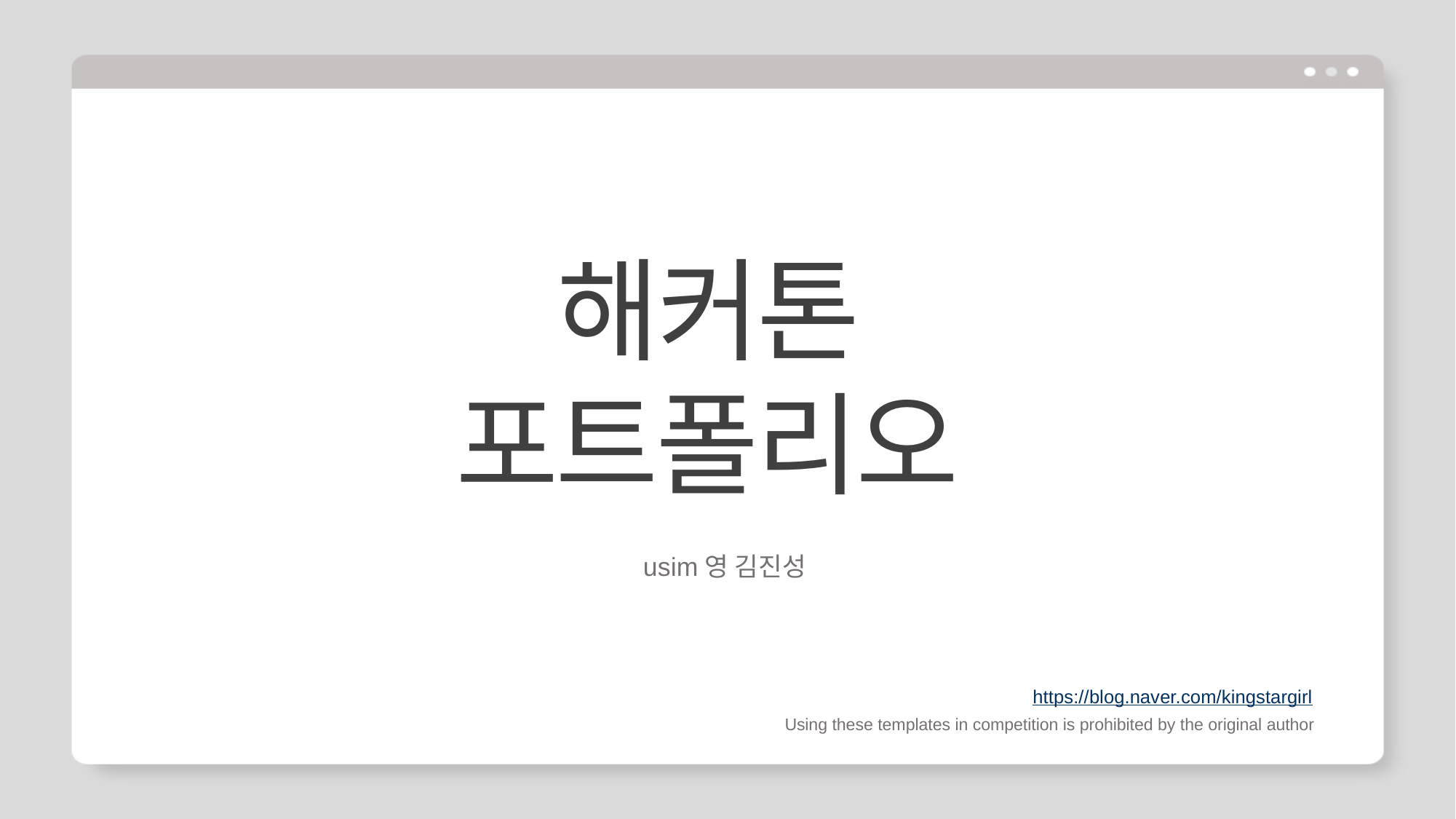

해커톤 포트폴리오
usim영 김진성
https://blog.naver.com/kingstargirl
Using these templates in competition is prohibited by the original author